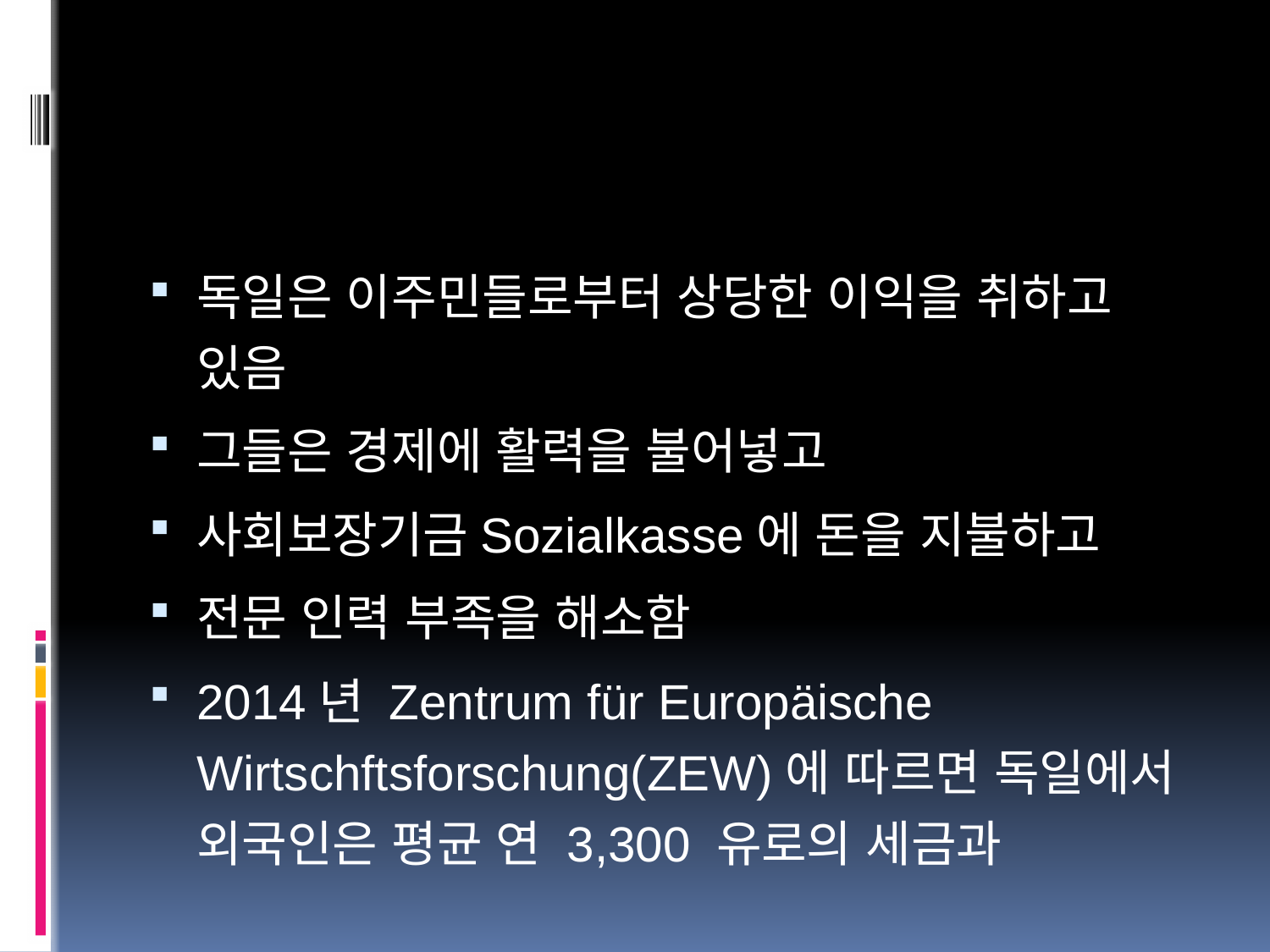

#
독일은 이주민들로부터 상당한 이익을 취하고 있음
그들은 경제에 활력을 불어넣고
사회보장기금Sozialkasse에 돈을 지불하고
전문 인력 부족을 해소함
2014년 Zentrum für Europäische Wirtschftsforschung(ZEW)에 따르면 독일에서 외국인은 평균 연 3,300 유로의 세금과